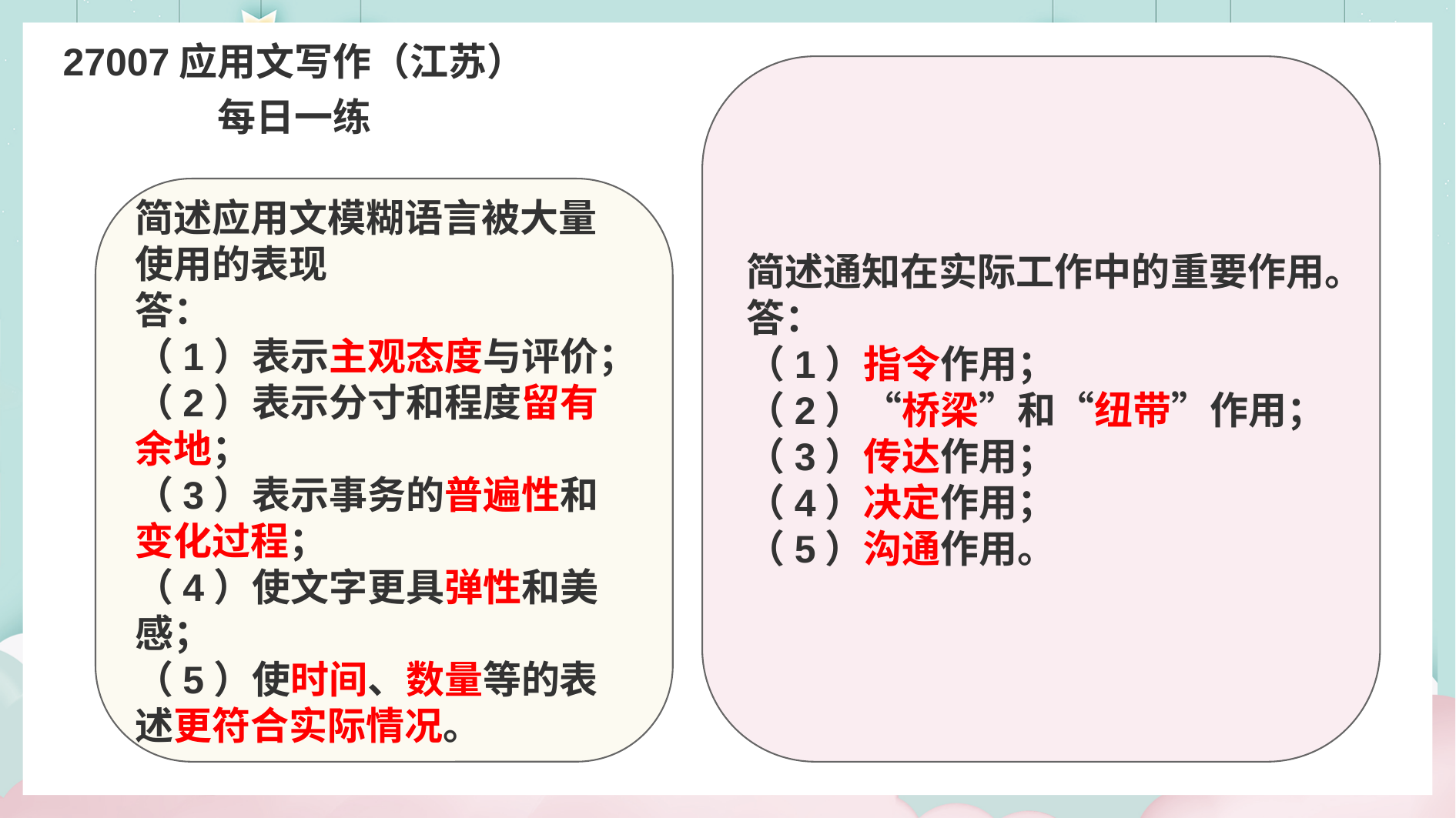

27007应用文写作（江苏）
每日一练
简述通知在实际工作中的重要作用。
答：
（1）指令作用；
（2）“桥梁”和“纽带”作用；
（3）传达作用；
（4）决定作用；
（5）沟通作用。
简述应用文模糊语言被大量使用的表现
答：
（1）表示主观态度与评价；
（2）表示分寸和程度留有余地；
（3）表示事务的普遍性和变化过程；
（4）使文字更具弹性和美感；
（5）使时间、数量等的表述更符合实际情况。